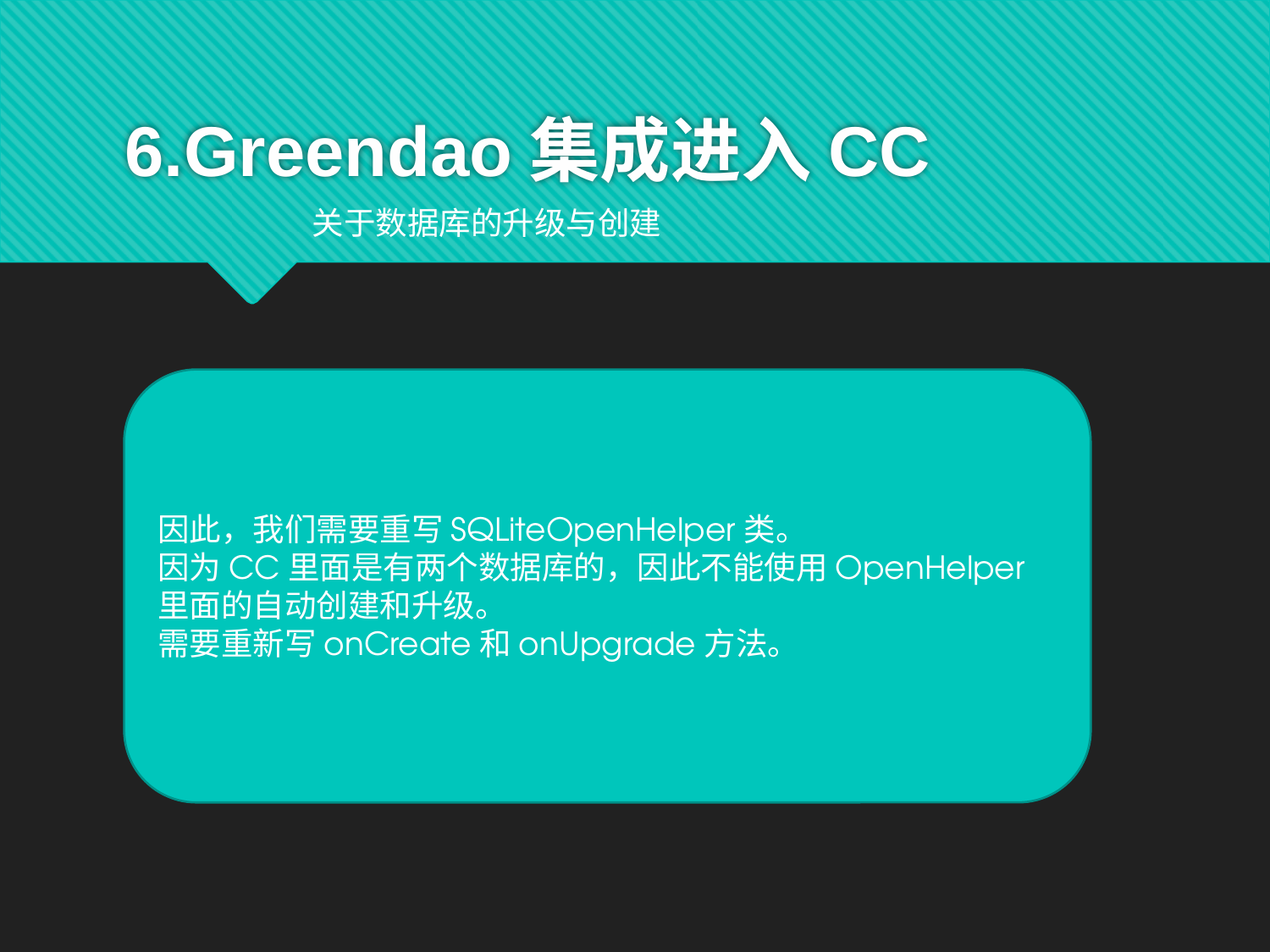

# 6.Greendao集成进入CC
关于数据库的升级与创建
因此，我们需要重写SQLiteOpenHelper类。
因为CC里面是有两个数据库的，因此不能使用OpenHelper里面的自动创建和升级。
需要重新写onCreate和onUpgrade方法。